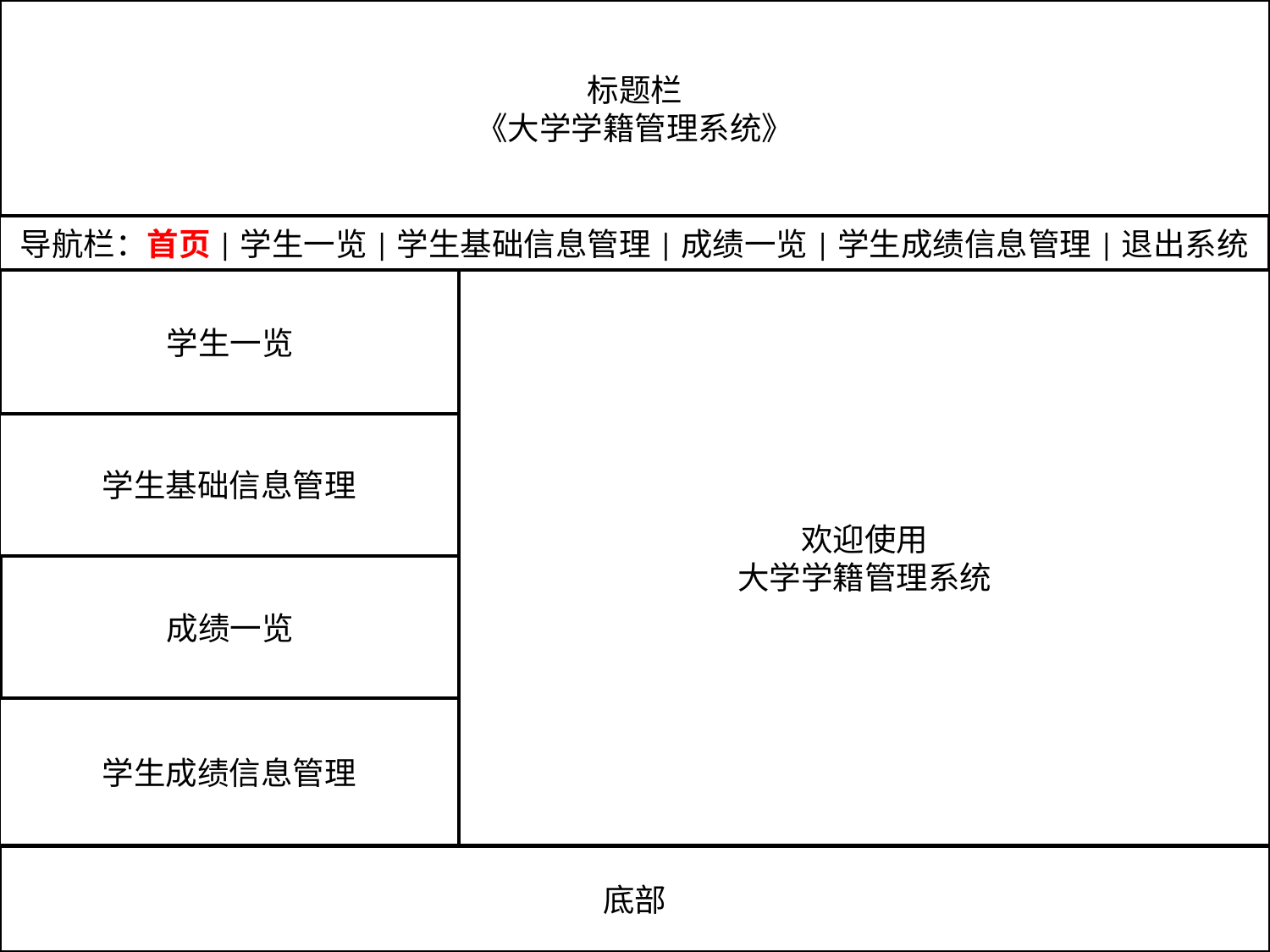

标题栏
《大学学籍管理系统》
导航栏：首页|学生一览|学生基础信息管理|成绩一览|学生成绩信息管理|退出系统
欢迎使用
大学学籍管理系统
学生一览
学生基础信息管理
成绩一览
学生成绩信息管理
底部